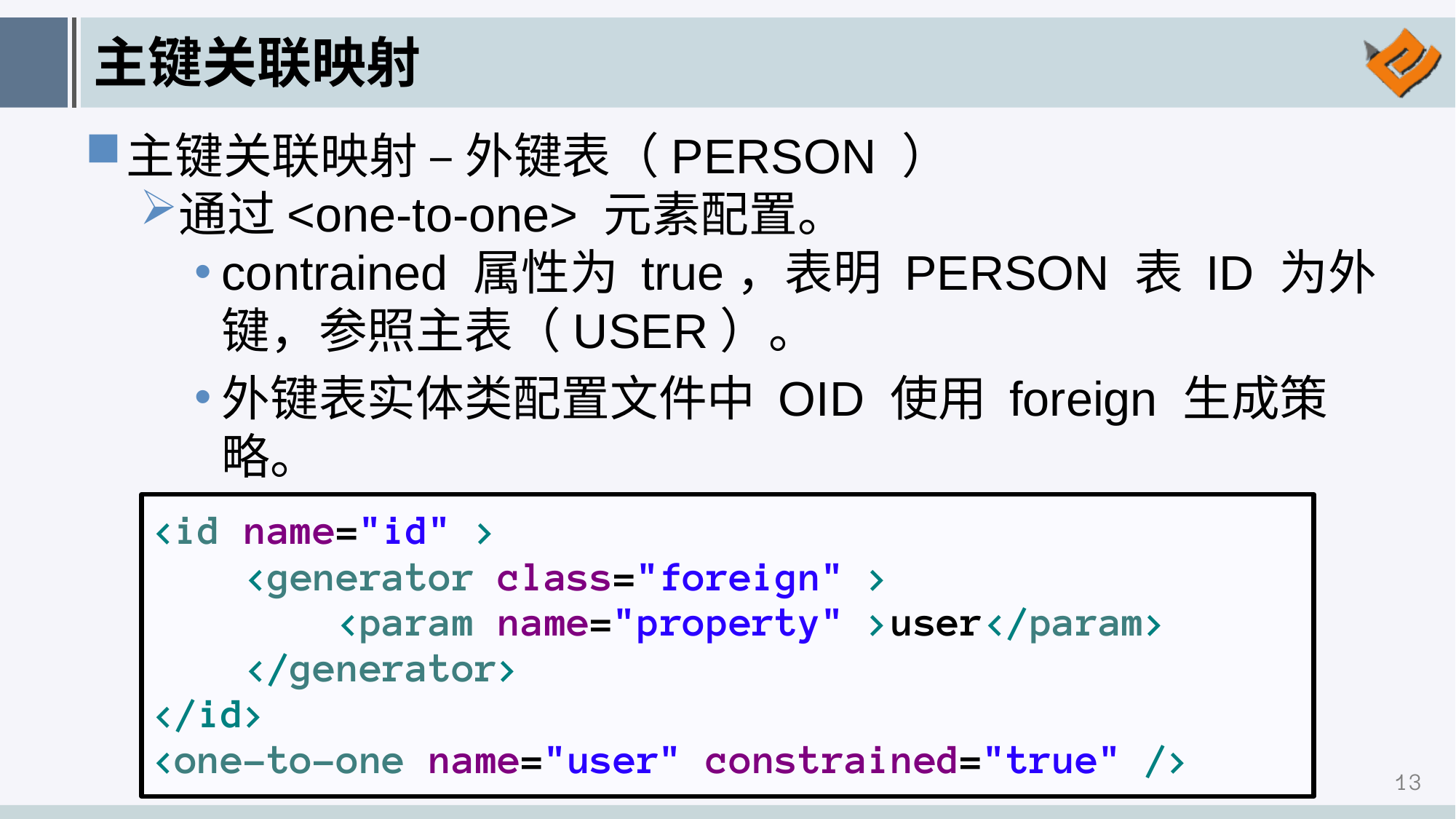

# 主键关联映射
主键关联映射 – 外键表（PERSON ）
通过<one-to-one> 元素配置。
contrained 属性为 true，表明 PERSON 表 ID 为外键，参照主表（USER）。
外键表实体类配置文件中 OID 使用 foreign 生成策略。
Person.hbm.xml
<id name="id" >
    <generator class="foreign" >
        <param name="property" >user</param>
    </generator>
</id>
<one-to-one name="user" constrained="true" />